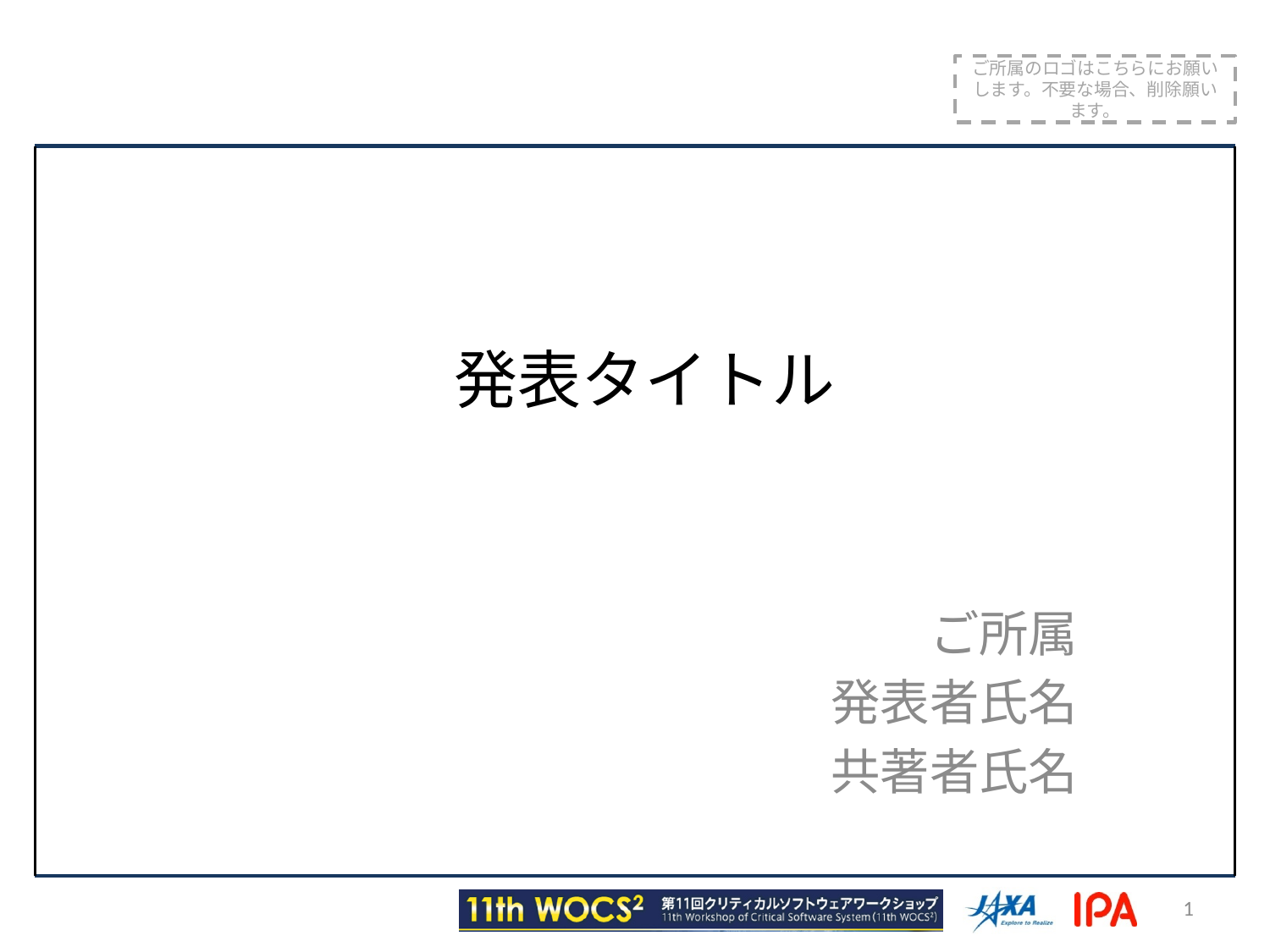

ご所属のロゴはこちらにお願いします。不要な場合、削除願います。
# 発表タイトル
ご所属
発表者氏名
共著者氏名
1